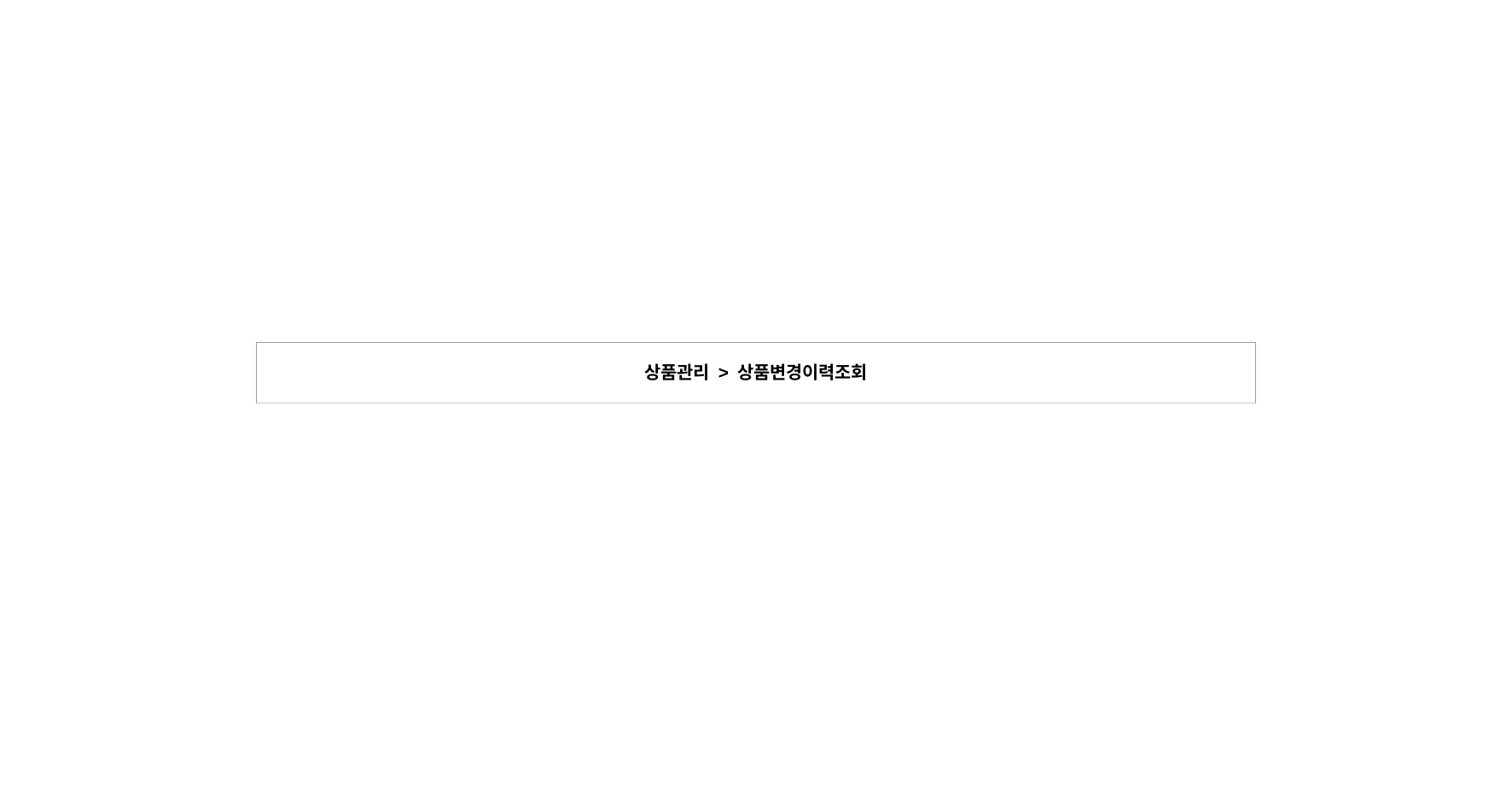

| 상품관리 > 상품변경이력조회 |
| --- |